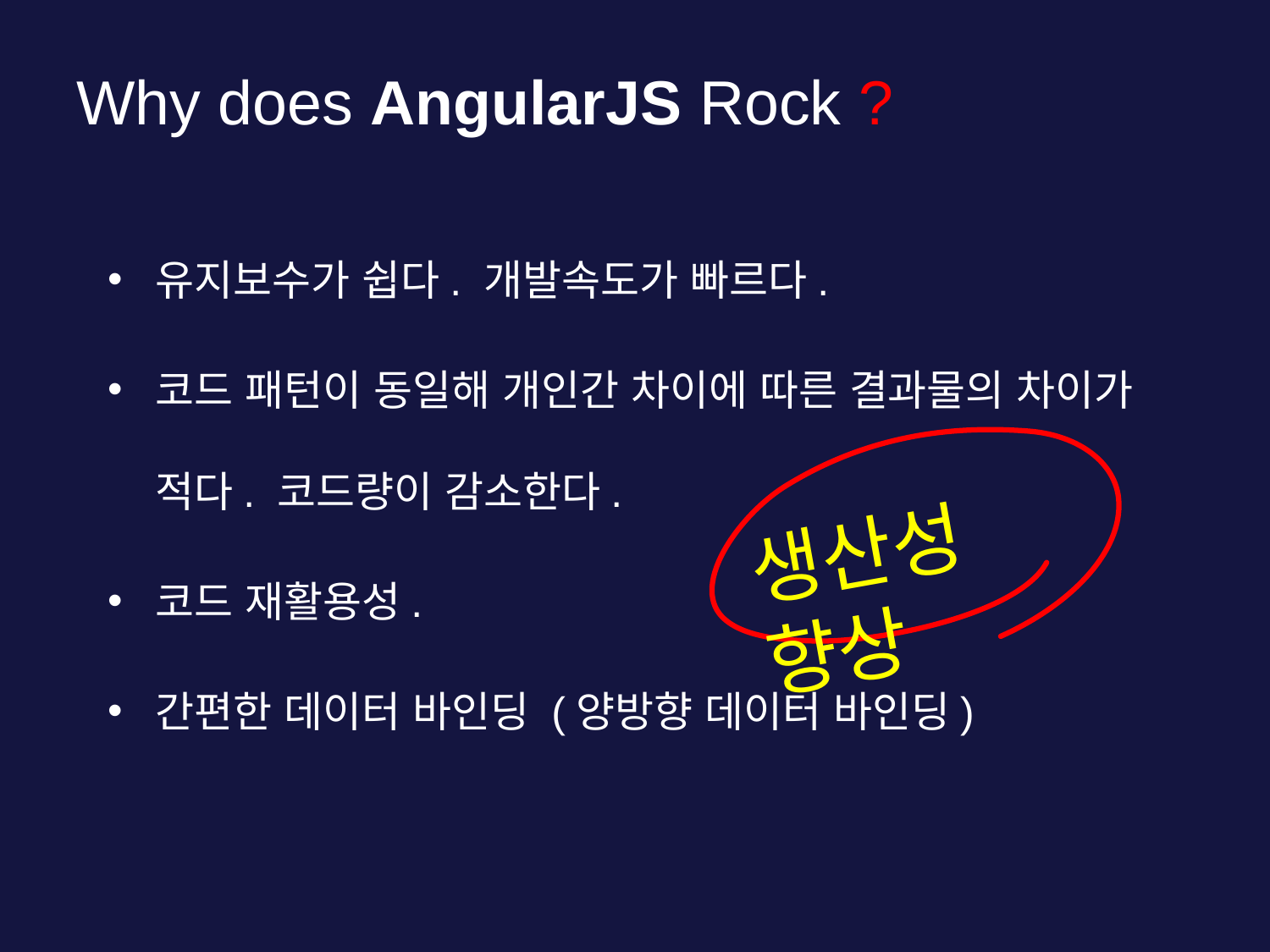

# Why does AngularJS Rock ?
유지보수가 쉽다. 개발속도가 빠르다.
코드 패턴이 동일해 개인간 차이에 따른 결과물의 차이가 적다. 코드량이 감소한다.
코드 재활용성.
간편한 데이터 바인딩 (양방향 데이터 바인딩)

생산성 향상